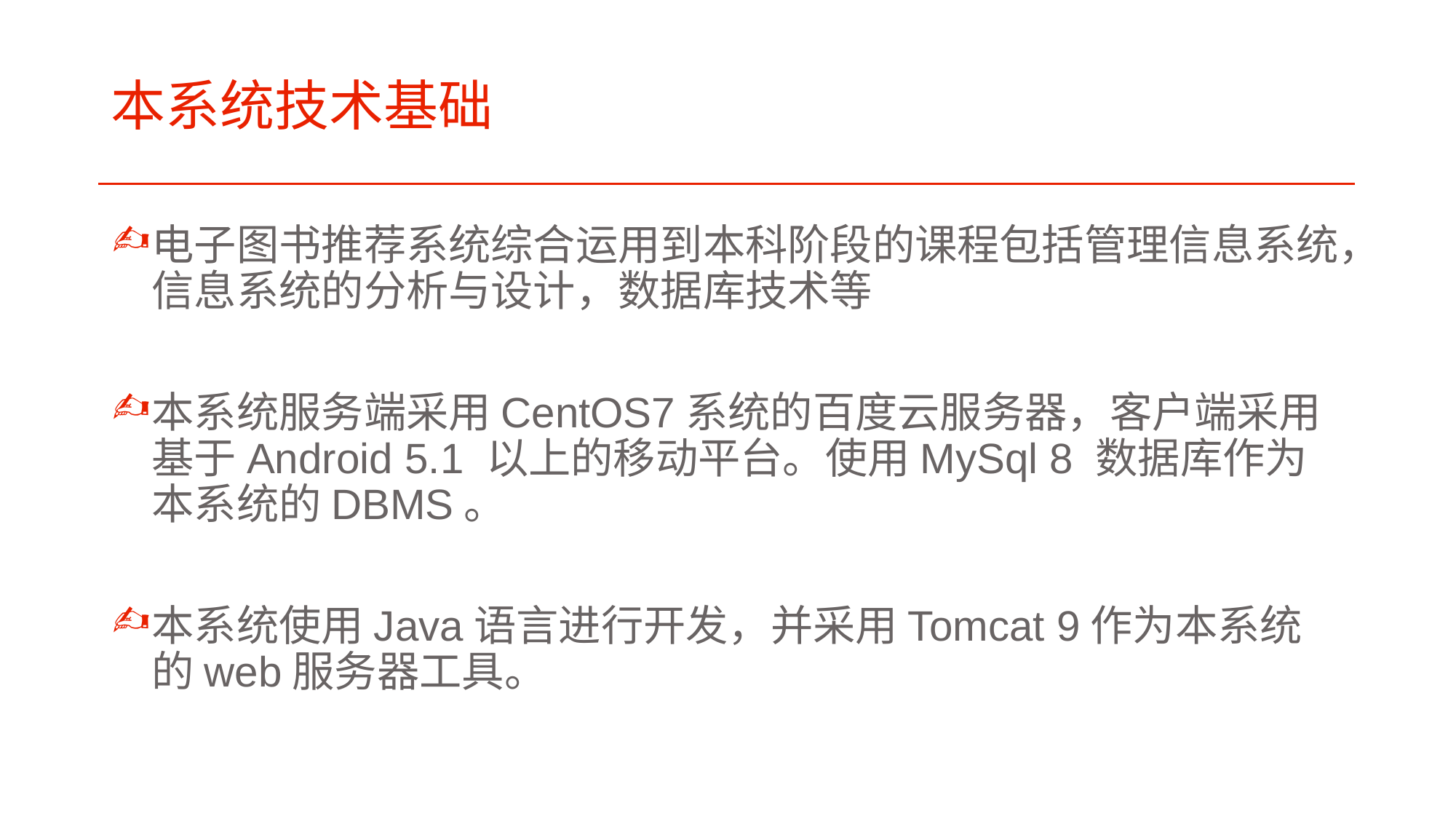

# 本系统技术基础
电子图书推荐系统综合运用到本科阶段的课程包括管理信息系统，信息系统的分析与设计，数据库技术等

本系统服务端采用CentOS7系统的百度云服务器，客户端采用基于Android 5.1 以上的移动平台。使用MySql 8 数据库作为本系统的DBMS。

本系统使用Java语言进行开发，并采用Tomcat 9作为本系统的web服务器工具。